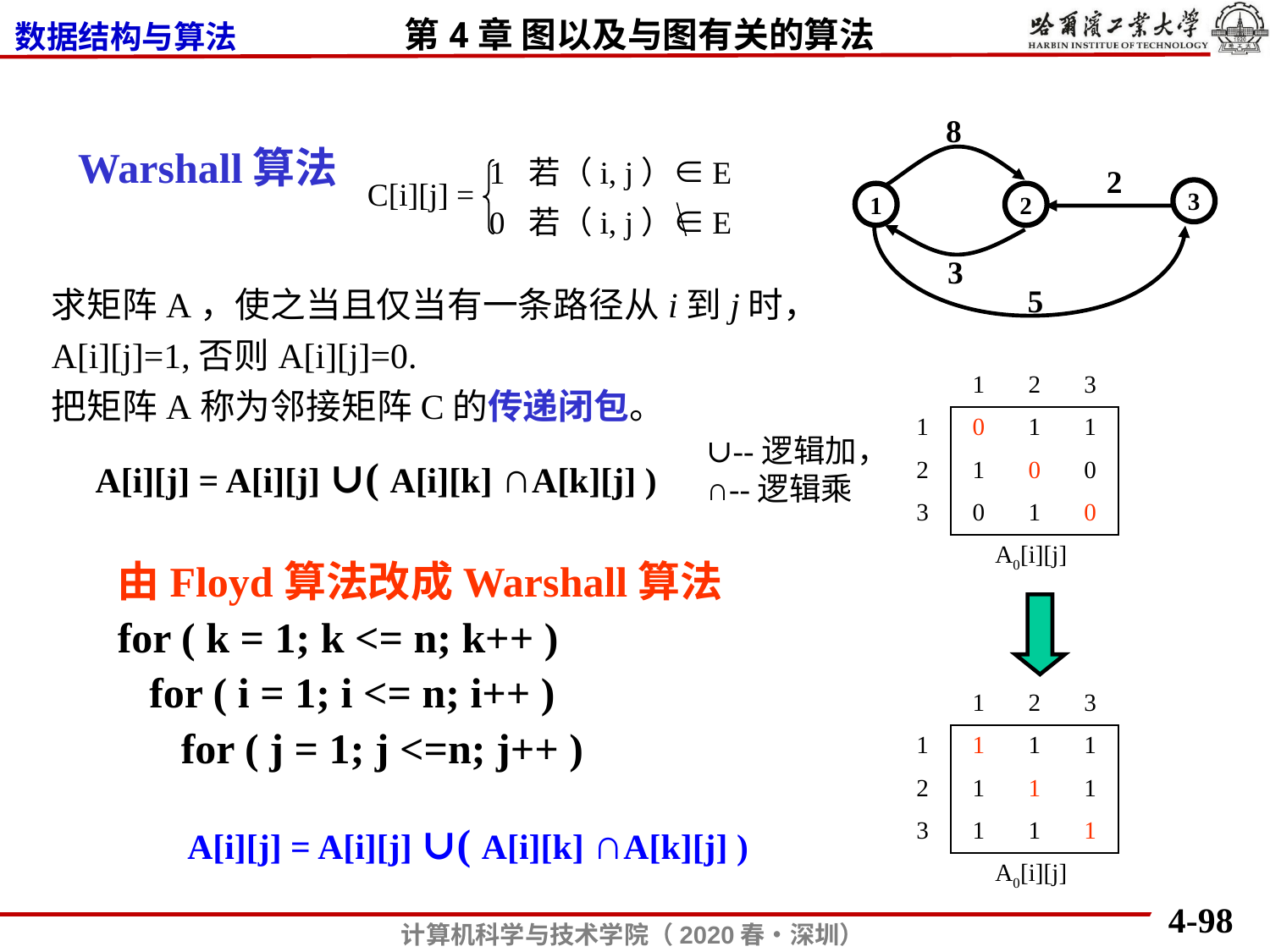

8

2
3
1
2

3
5
Warshall算法
1  若（i, j）∈E
0  若（i, j）∈E

C[i][j] =

求矩阵A，使之当且仅当有一条路径从i到j时，
A[i][j]=1,否则A[i][j]=0.
把矩阵A称为邻接矩阵C的传递闭包。
|  | 1 | 2 | 3 |
| --- | --- | --- | --- |
| 1 | 0 | 1 | 1 |
| 2 | 1 | 0 | 0 |
| 3 | 0 | 1 | 0 |
| A0[i][j] |  |  |  |
∪--逻辑加，
∩--逻辑乘
A[i][j] = A[i][j] ∪( A[i][k] ∩A[k][j] )
由Floyd算法改成Warshall算法
for ( k = 1; k <= n; k++ )
   for ( i = 1; i <= n; i++ )
      for ( j = 1; j <=n; j++ )
         if ( A[i][k] + A[k][j] < A[i][j] )
             A[i][j] = A[i][k] + A[k][j] ;

|  | 1 | 2 | 3 |
| --- | --- | --- | --- |
| 1 | 1 | 1 | 1 |
| 2 | 1 | 1 | 1 |
| 3 | 1 | 1 | 1 |
| A0[i][j] |  |  |  |

A[i][j] = A[i][j] ∪( A[i][k] ∩A[k][j] )